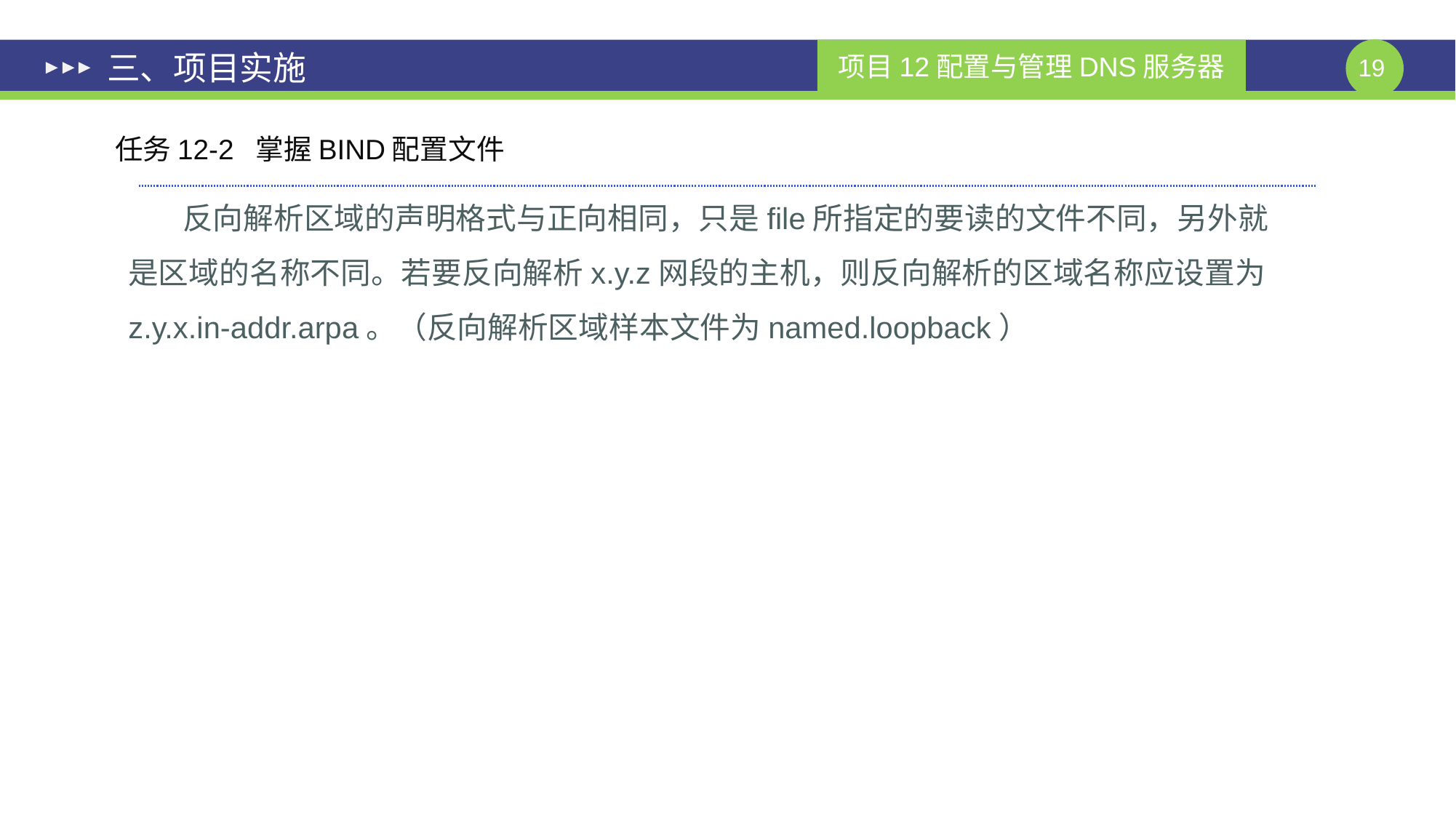

# 三、项目实施
任务12-2  掌握BIND配置文件
反向解析区域的声明格式与正向相同，只是file所指定的要读的文件不同，另外就是区域的名称不同。若要反向解析x.y.z网段的主机，则反向解析的区域名称应设置为z.y.x.in-addr.arpa。（反向解析区域样本文件为named.loopback）